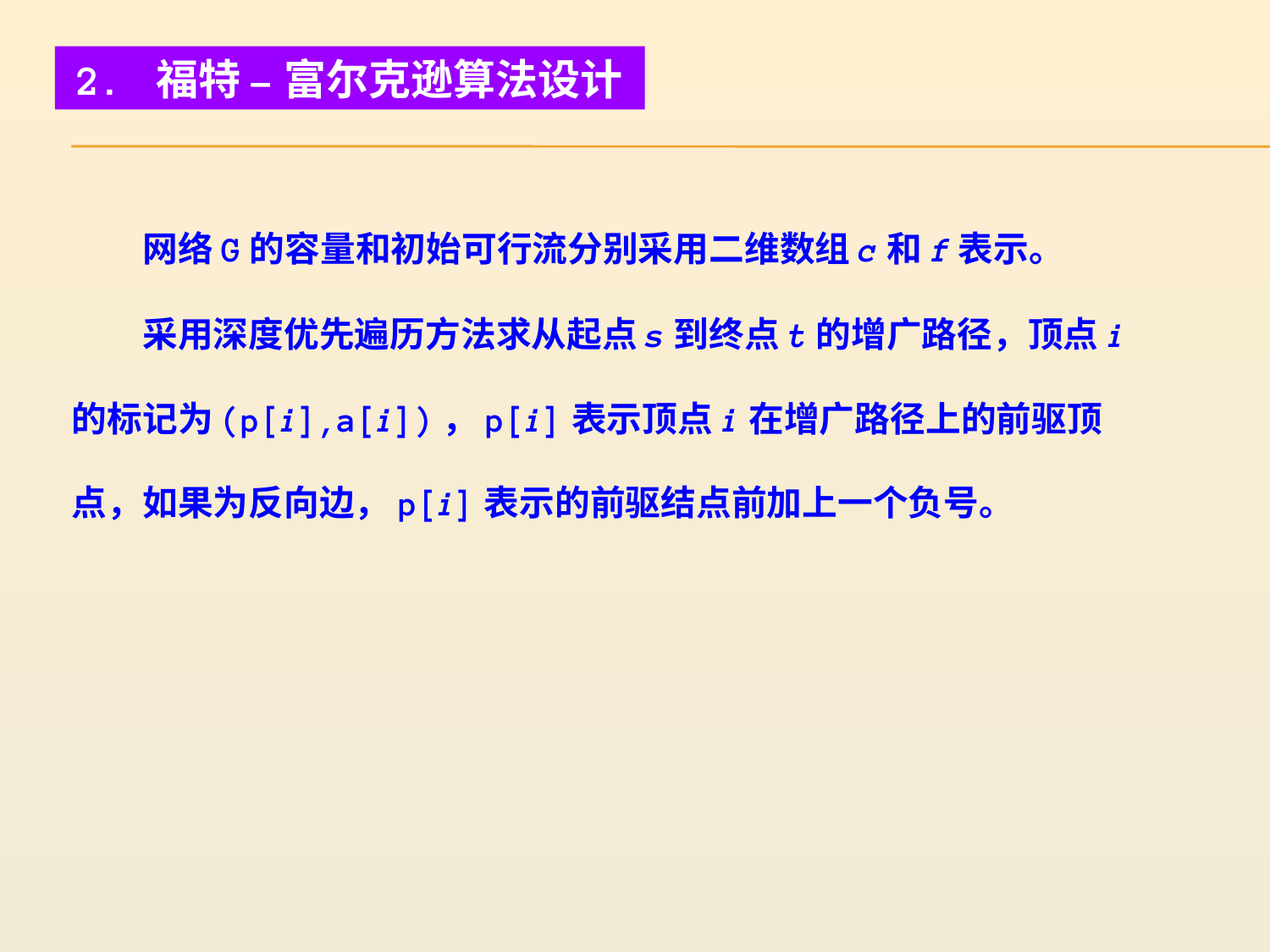

2. 福特-富尔克逊算法设计
　　网络G的容量和初始可行流分别采用二维数组c和f表示。
　　采用深度优先遍历方法求从起点s到终点t的增广路径，顶点i的标记为(p[i],a[i])，p[i]表示顶点i在增广路径上的前驱顶点，如果为反向边，p[i]表示的前驱结点前加上一个负号。